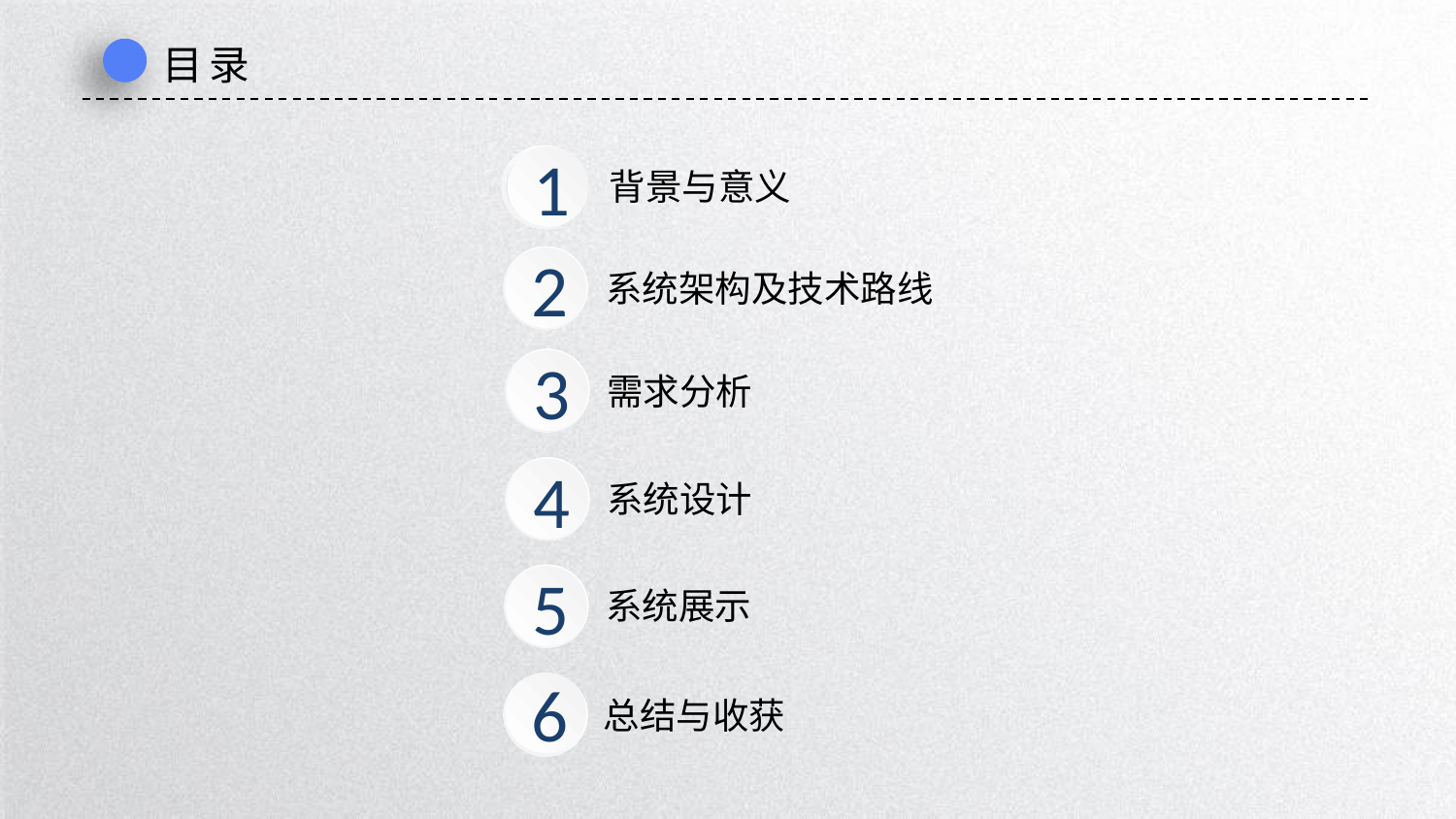

目录

1
背景与意义

2
系统架构及技术路线

3
需求分析

4
系统设计

5
系统展示
6

总结与收获